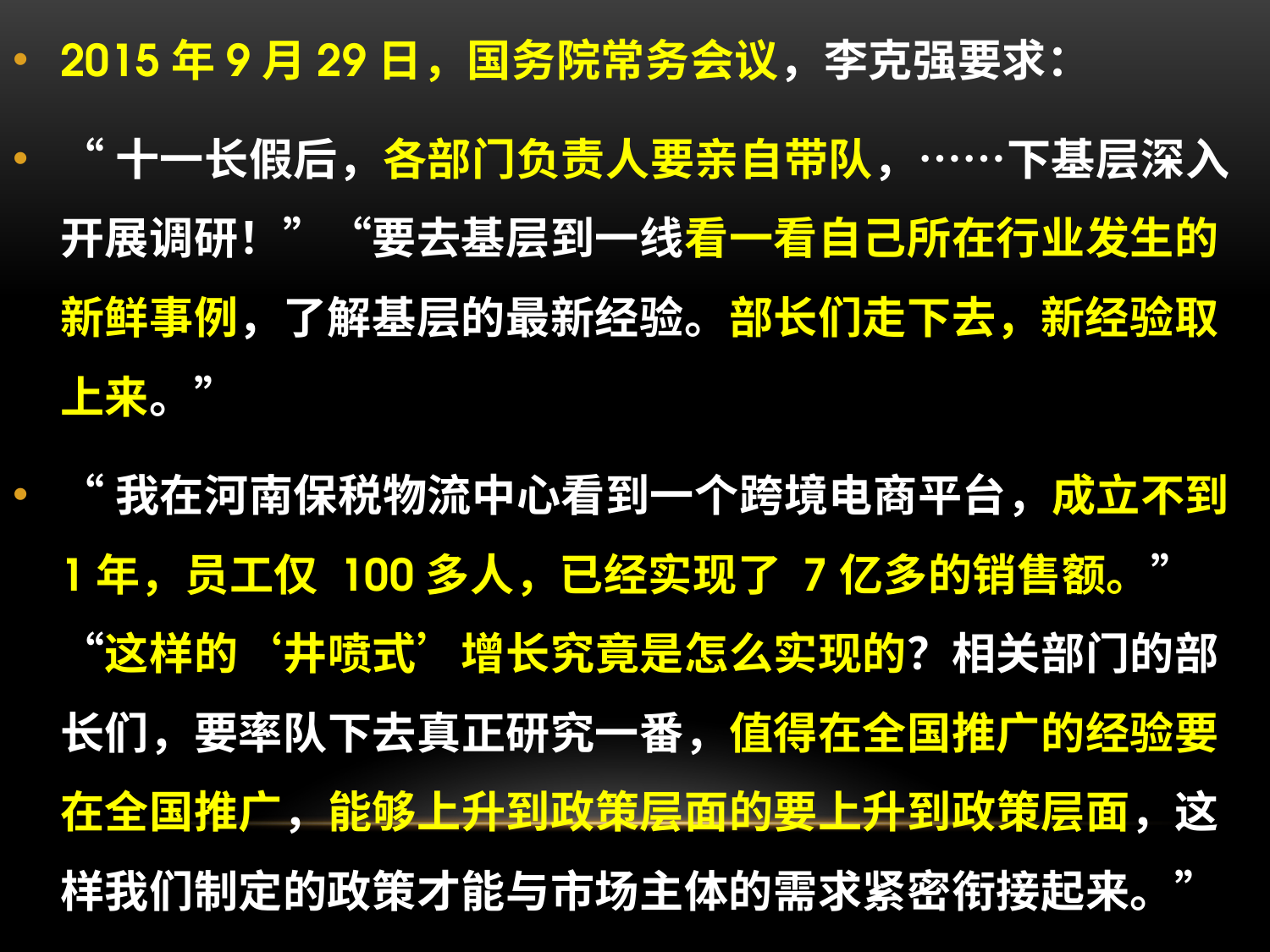

2015年9月29日，国务院常务会议，李克强要求：
“十一长假后，各部门负责人要亲自带队，……下基层深入开展调研！”“要去基层到一线看一看自己所在行业发生的新鲜事例，了解基层的最新经验。部长们走下去，新经验取上来。”
“我在河南保税物流中心看到一个跨境电商平台，成立不到 1年，员工仅 100多人，已经实现了 7亿多的销售额。”“这样的‘井喷式’增长究竟是怎么实现的？相关部门的部长们，要率队下去真正研究一番，值得在全国推广的经验要在全国推广，能够上升到政策层面的要上升到政策层面，这样我们制定的政策才能与市场主体的需求紧密衔接起来。”